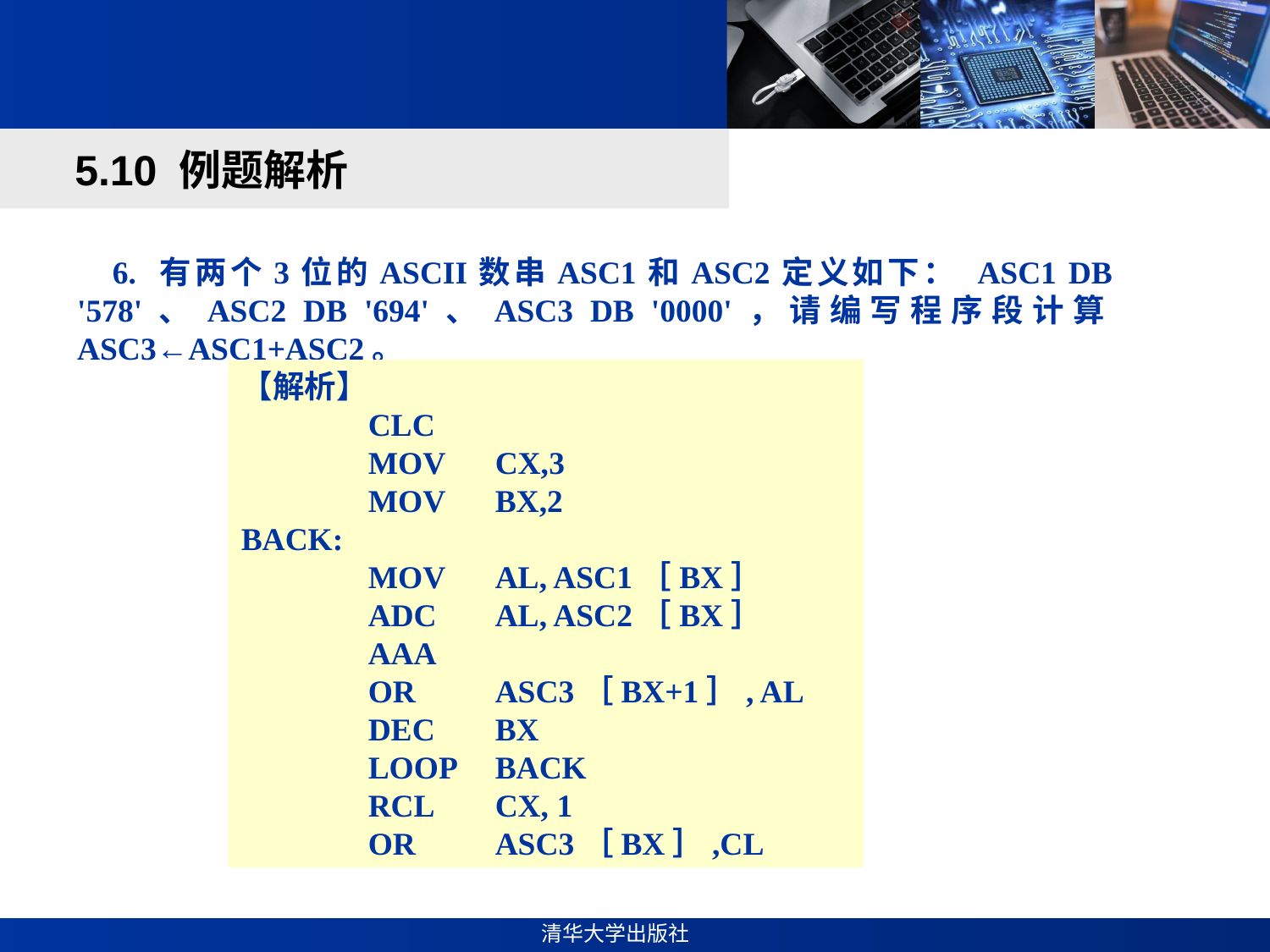

#
5.10 例题解析

6. 有两个3位的ASCII数串ASC1和ASC2定义如下： ASC1 DB '578'、ASC2 DB '694'、ASC3 DB '0000'，请编写程序段计算ASC3←ASC1+ASC2。
【解析】
	CLC
	MOV  	CX,3
	MOV  	BX,2
BACK:
	MOV	AL, ASC1［BX］
	ADC	AL, ASC2［BX］
	AAA
	OR	ASC3［BX+1］, AL
	DEC	BX
	LOOP	BACK
	RCL	CX, 1
	OR	ASC3［BX］,CL